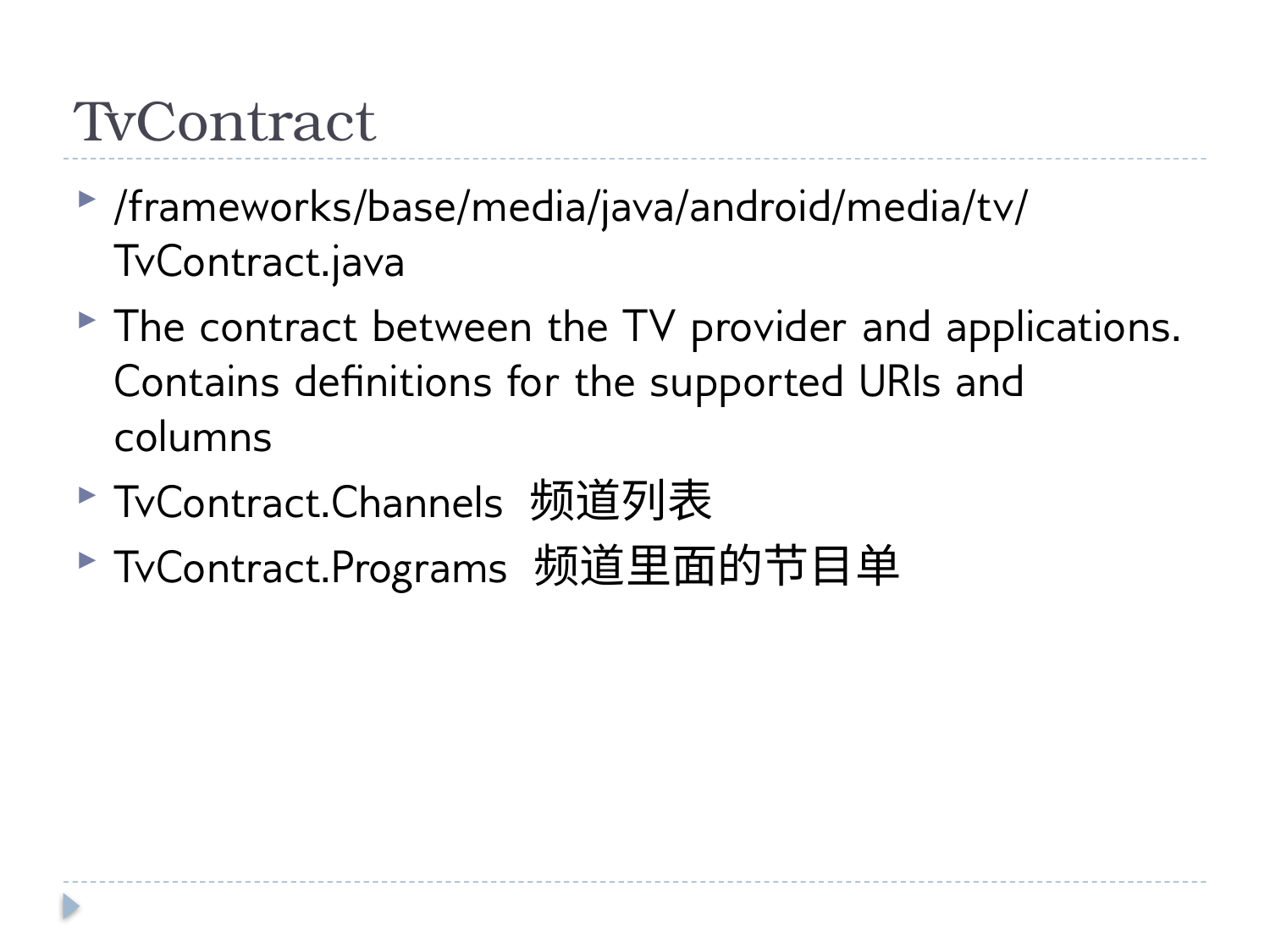

# TvContract
/frameworks/base/media/java/android/media/tv/TvContract.java
The contract between the TV provider and applications. Contains definitions for the supported URIs and columns
TvContract.Channels 频道列表
TvContract.Programs 频道里面的节目单